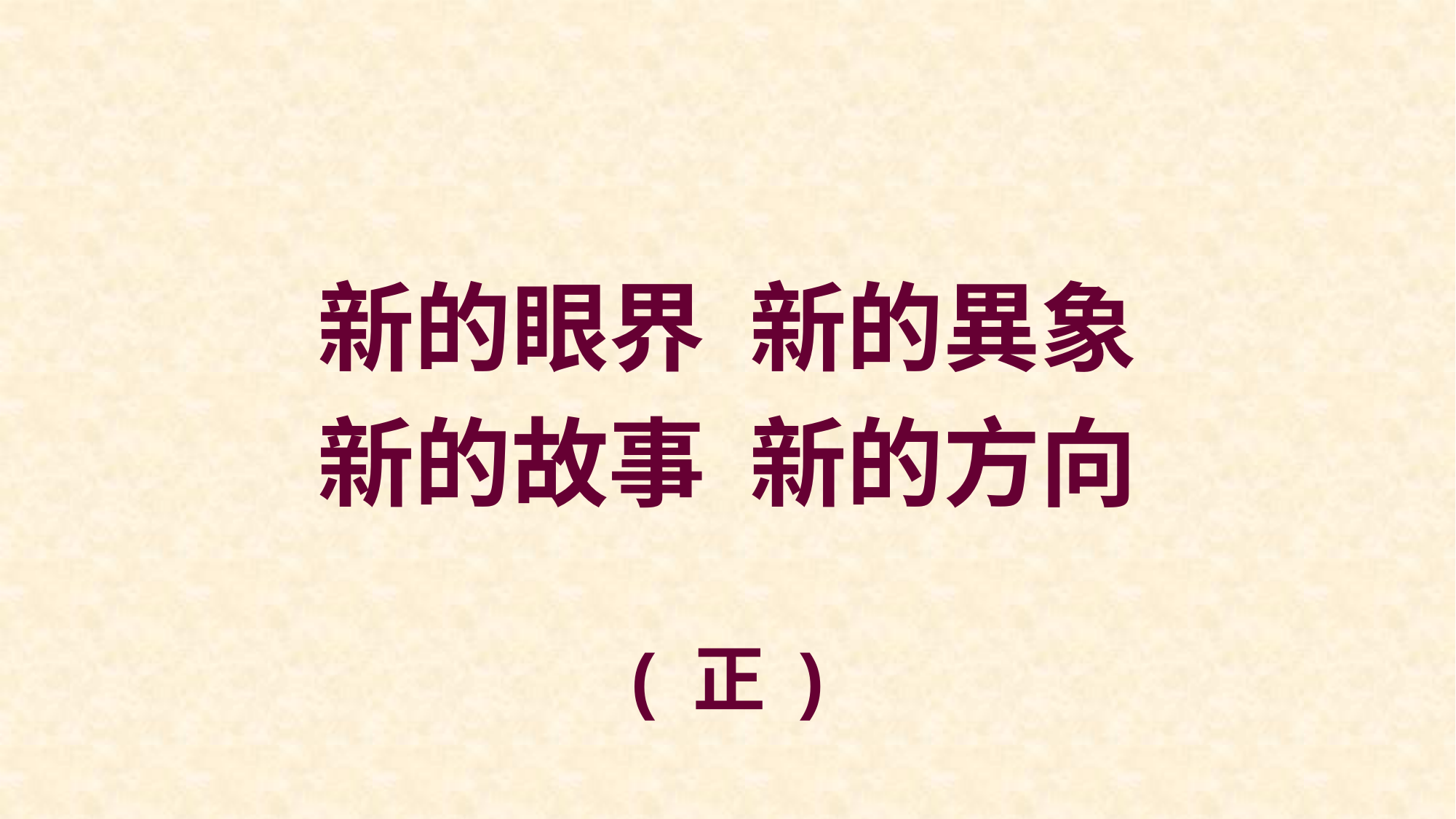

新的眼界  新的異象
新的故事  新的方向
( 正 )